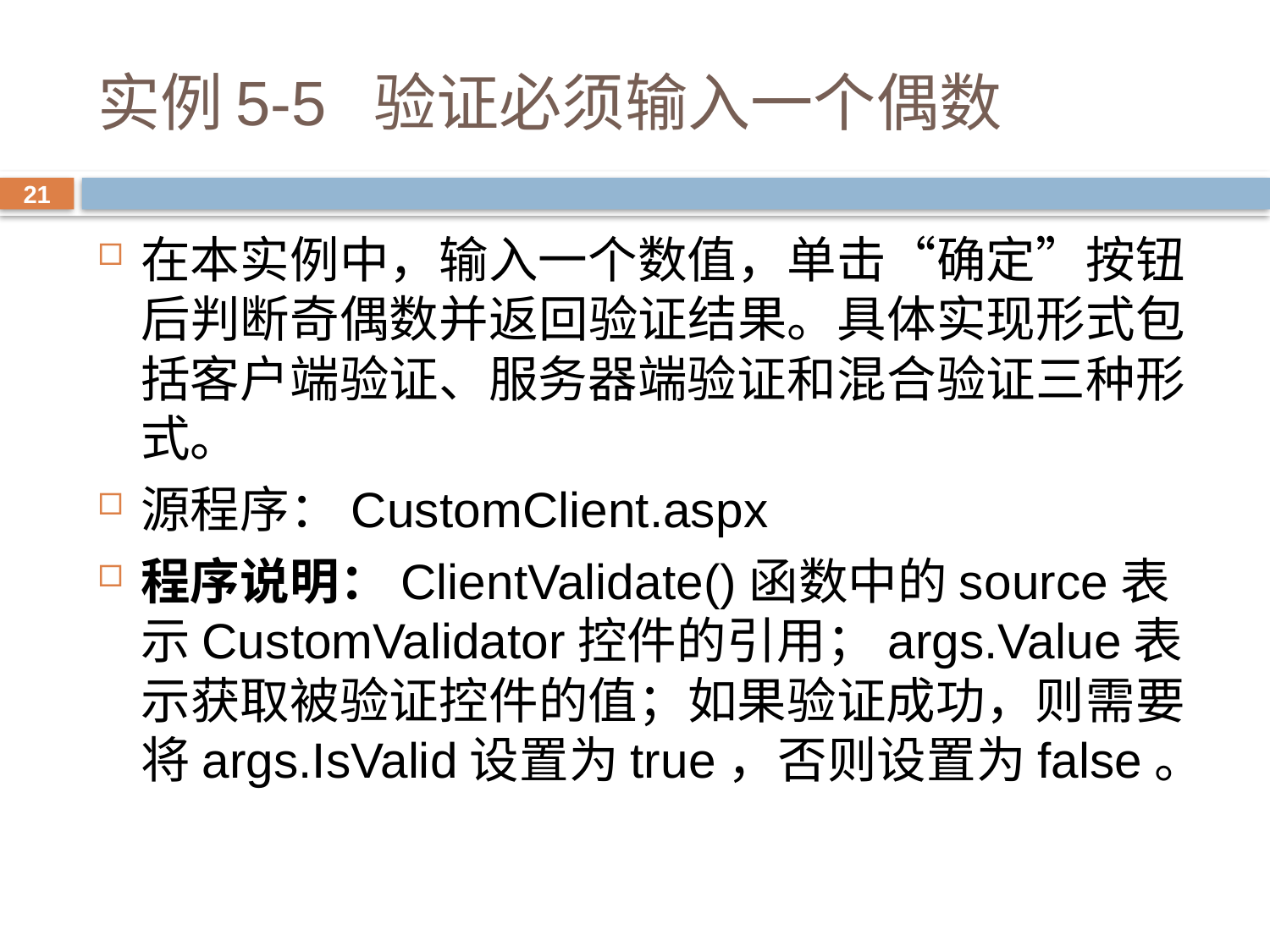

# 实例5-5  验证必须输入一个偶数
21
在本实例中，输入一个数值，单击“确定”按钮后判断奇偶数并返回验证结果。具体实现形式包括客户端验证、服务器端验证和混合验证三种形式。
源程序：CustomClient.aspx
程序说明：ClientValidate()函数中的source表示CustomValidator控件的引用；args.Value表示获取被验证控件的值；如果验证成功，则需要将args.IsValid设置为true，否则设置为false。